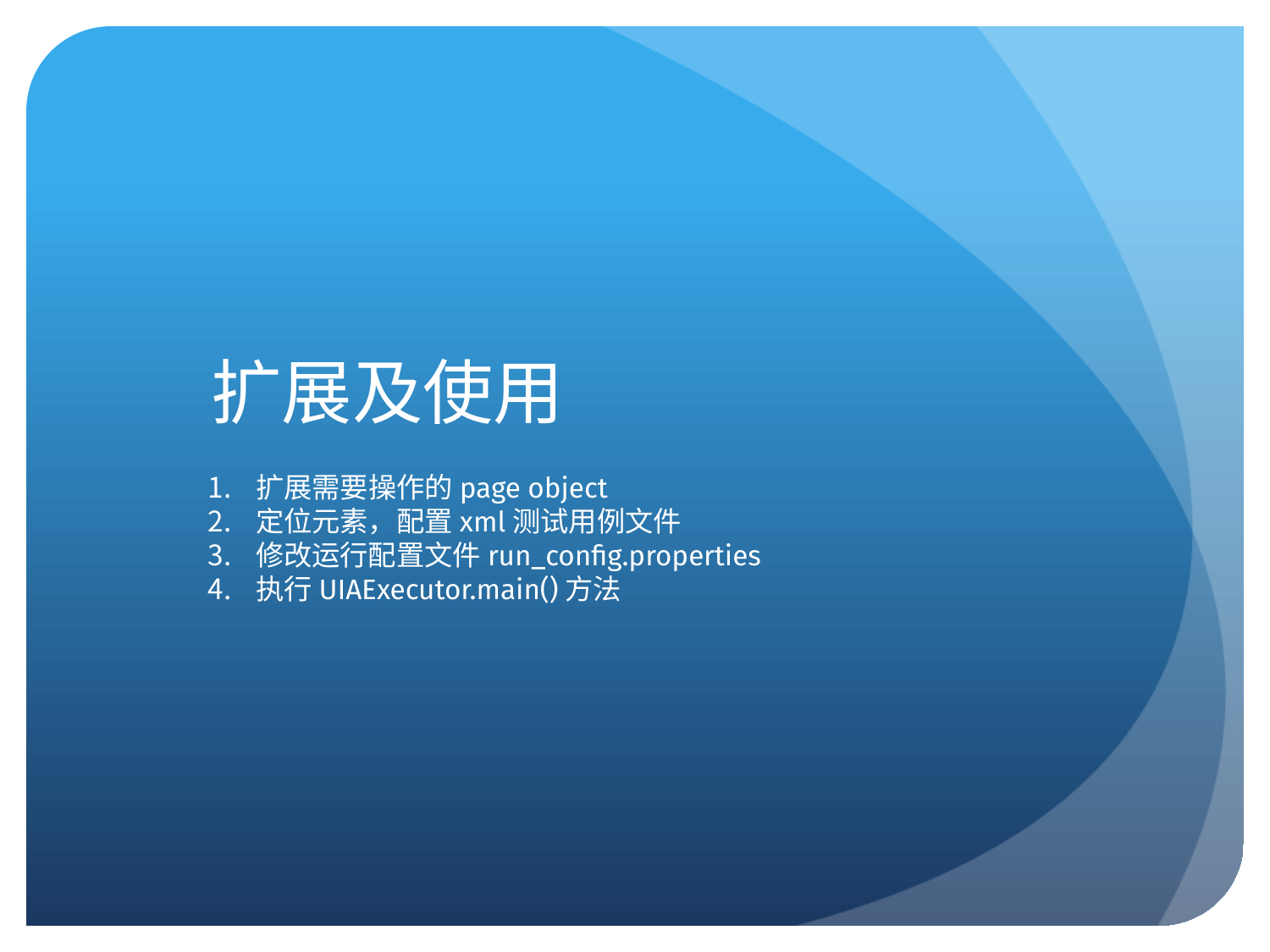

扩展及使用
扩展需要操作的page object
定位元素，配置xml测试用例文件
修改运行配置文件run_config.properties
执行UIAExecutor.main()方法